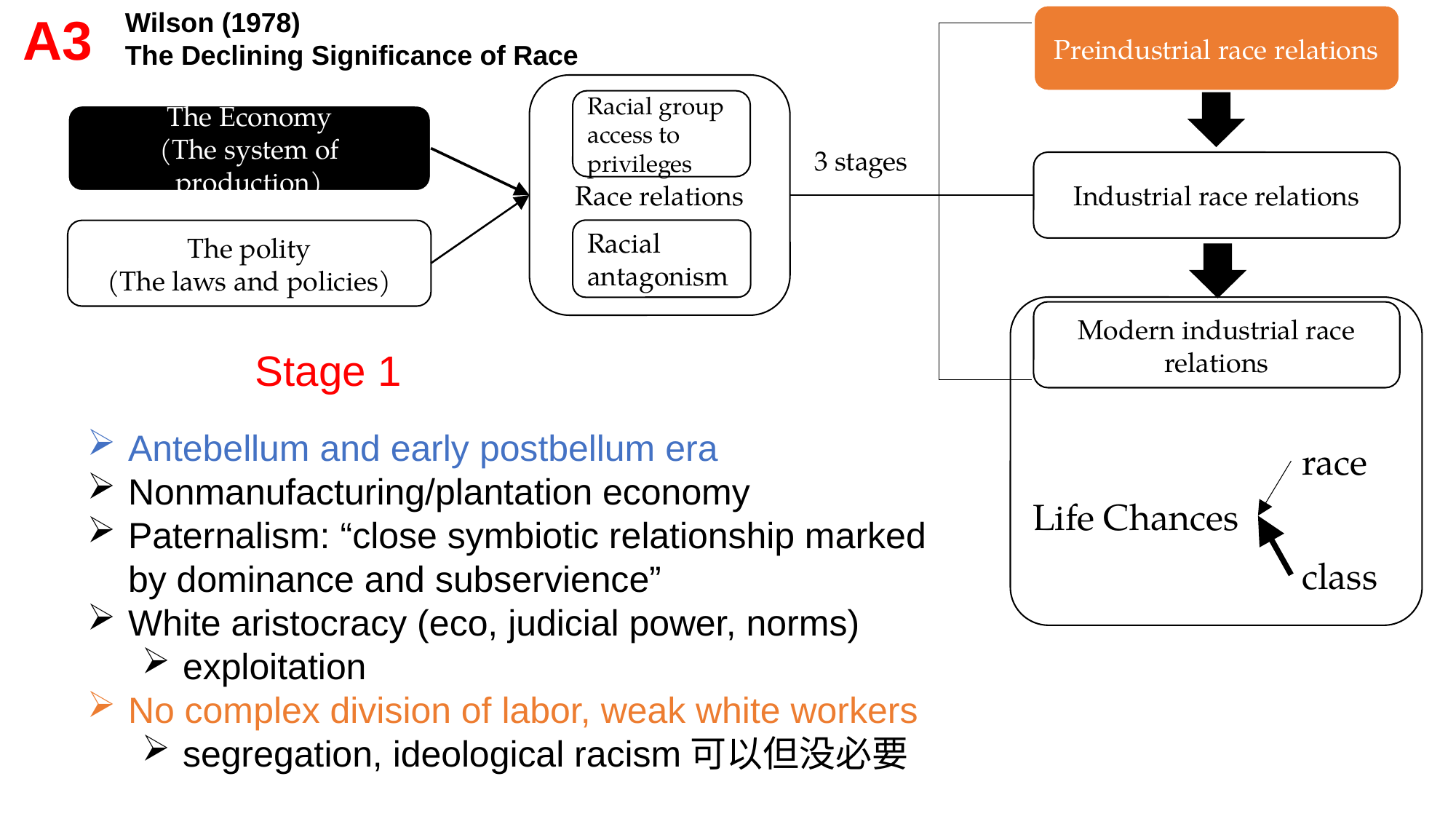

A3
Wilson (1978)
The Declining Significance of Race
Preindustrial race relations

Race relations
Racial group access to privileges

The Economy
(The system of production)
3 stages
Industrial race relations
Racial antagonism
The polity
(The laws and policies)

Modern industrial race relations
Stage 1
Antebellum and early postbellum era
Nonmanufacturing/plantation economy
Paternalism: “close symbiotic relationship marked by dominance and subservience”
White aristocracy (eco, judicial power, norms)
exploitation
No complex division of labor, weak white workers
segregation, ideological racism可以但没必要
race
Life Chances
class